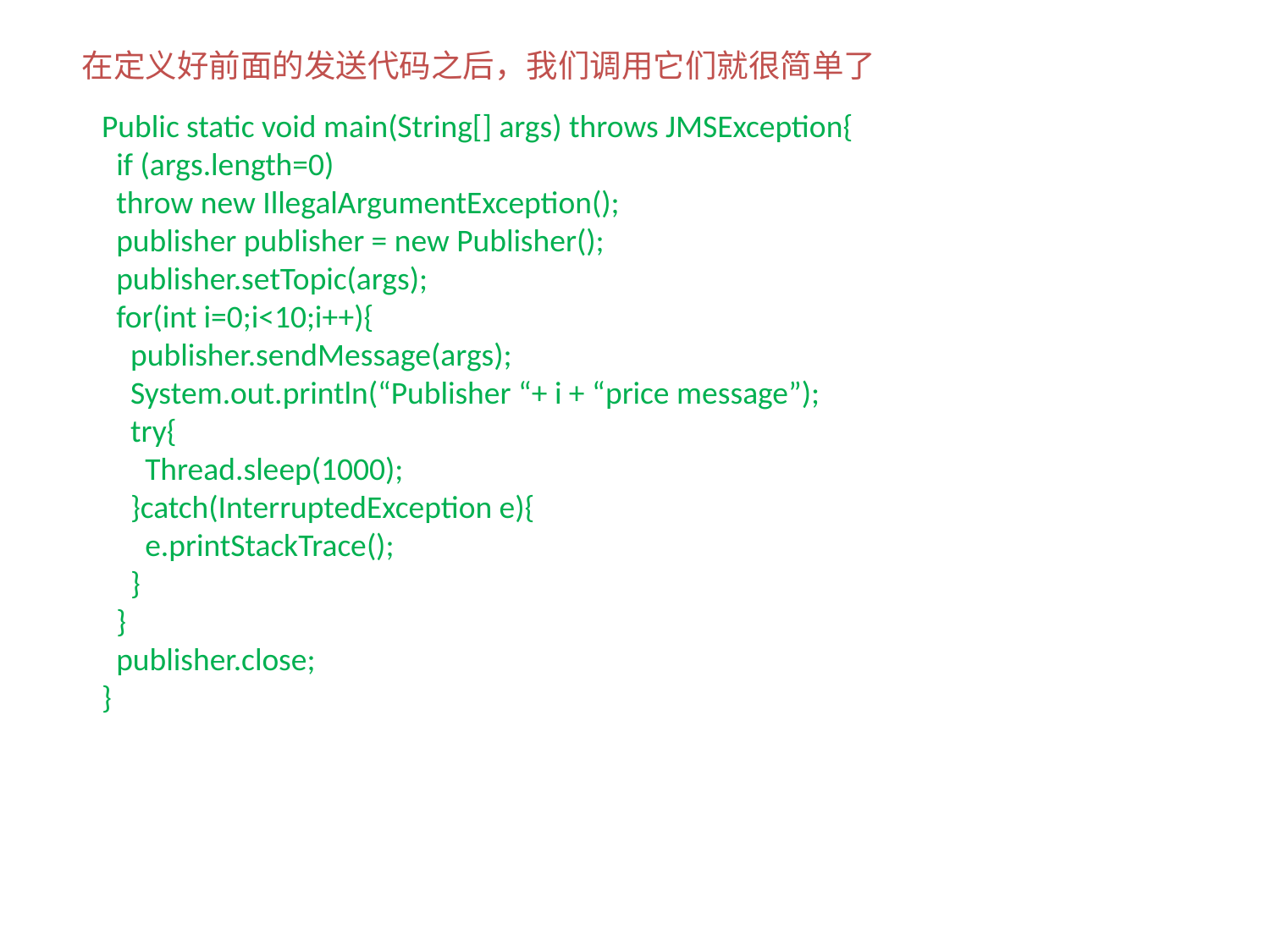

在定义好前面的发送代码之后，我们调用它们就很简单了
Public static void main(String[] args) throws JMSException{
  if (args.length=0)
  throw new IllegalArgumentException();
  publisher publisher = new Publisher();
  publisher.setTopic(args);
  for(int i=0;i<10;i++){
    publisher.sendMessage(args);
    System.out.println(“Publisher “+ i + “price message”);
    try{
      Thread.sleep(1000);
    }catch(InterruptedException e){
      e.printStackTrace();
    }
  }
  publisher.close;
}